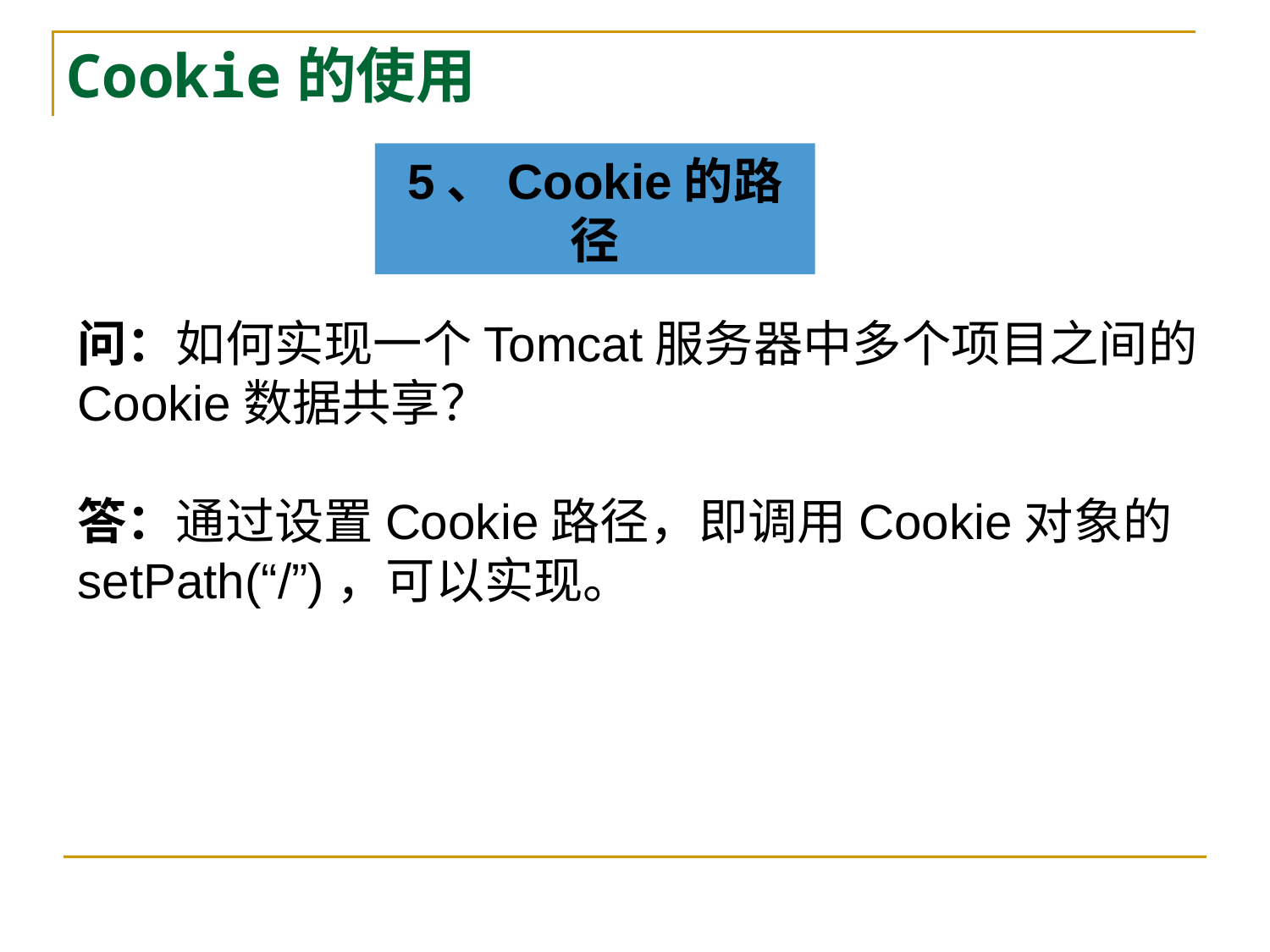

# Cookie的使用
5、Cookie的路径
问：如何实现一个Tomcat服务器中多个项目之间的Cookie数据共享？

答：通过设置Cookie路径，即调用Cookie对象的setPath(“/”)，可以实现。